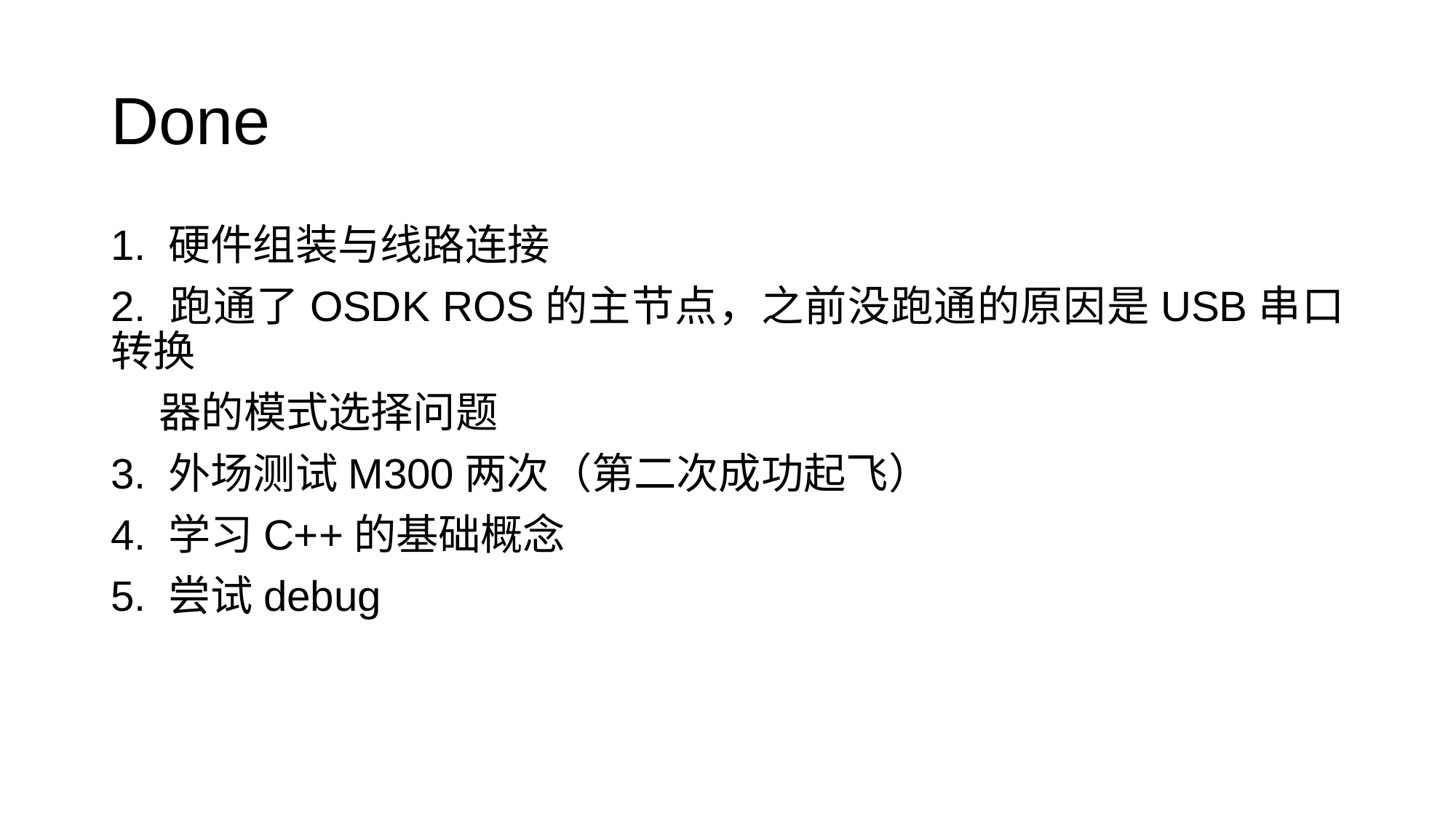

# Done
1. 硬件组装与线路连接
2. 跑通了OSDK ROS的主节点，之前没跑通的原因是USB串口转换
    器的模式选择问题
3. 外场测试M300两次（第二次成功起飞）
4. 学习C++的基础概念
5. 尝试debug